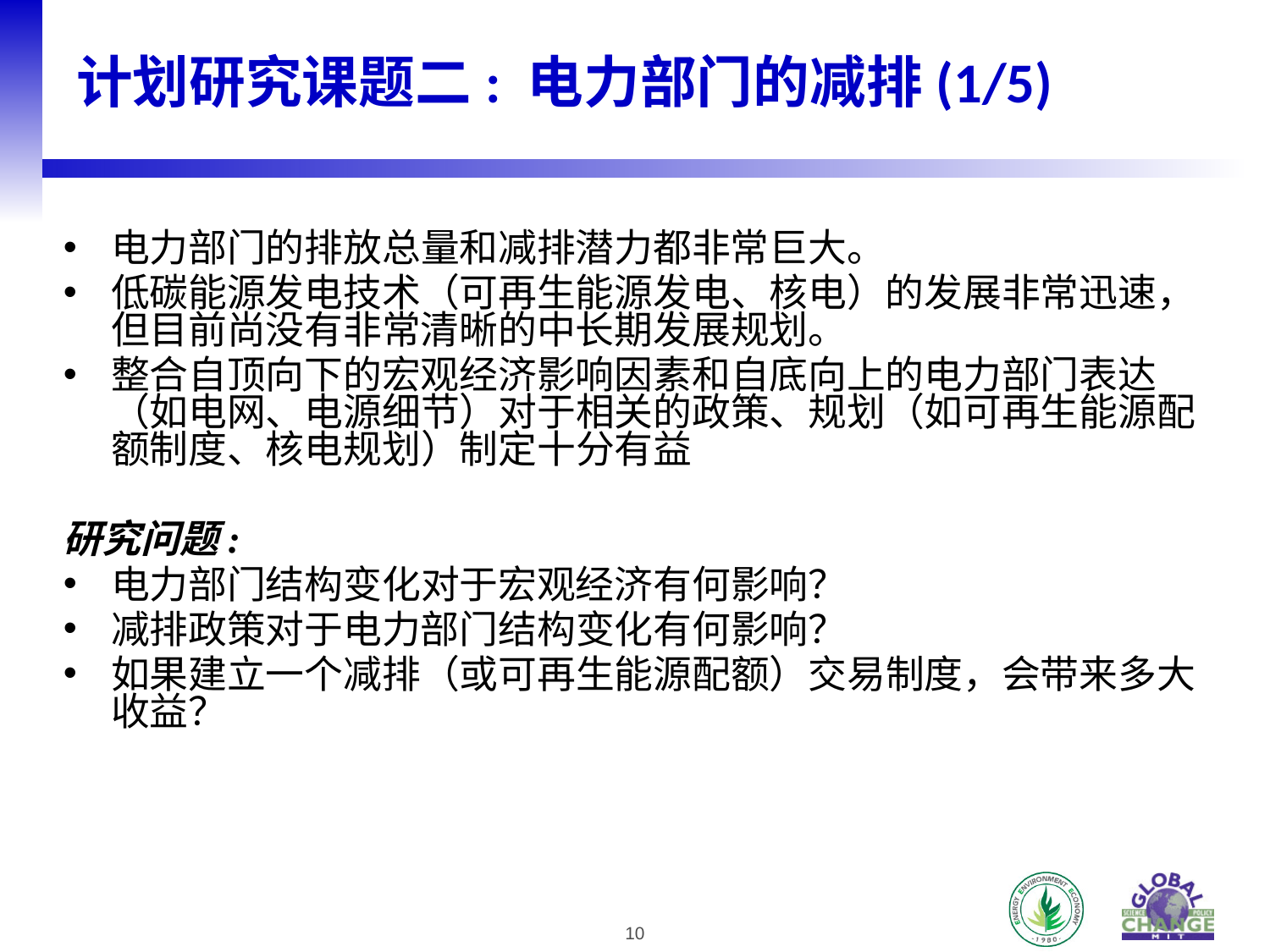

计划研究课题二: 电力部门的减排(1/5)
电力部门的排放总量和减排潜力都非常巨大。
低碳能源发电技术（可再生能源发电、核电）的发展非常迅速，但目前尚没有非常清晰的中长期发展规划。
整合自顶向下的宏观经济影响因素和自底向上的电力部门表达（如电网、电源细节）对于相关的政策、规划（如可再生能源配额制度、核电规划）制定十分有益

研究问题:
电力部门结构变化对于宏观经济有何影响？
减排政策对于电力部门结构变化有何影响？
如果建立一个减排（或可再生能源配额）交易制度，会带来多大收益？